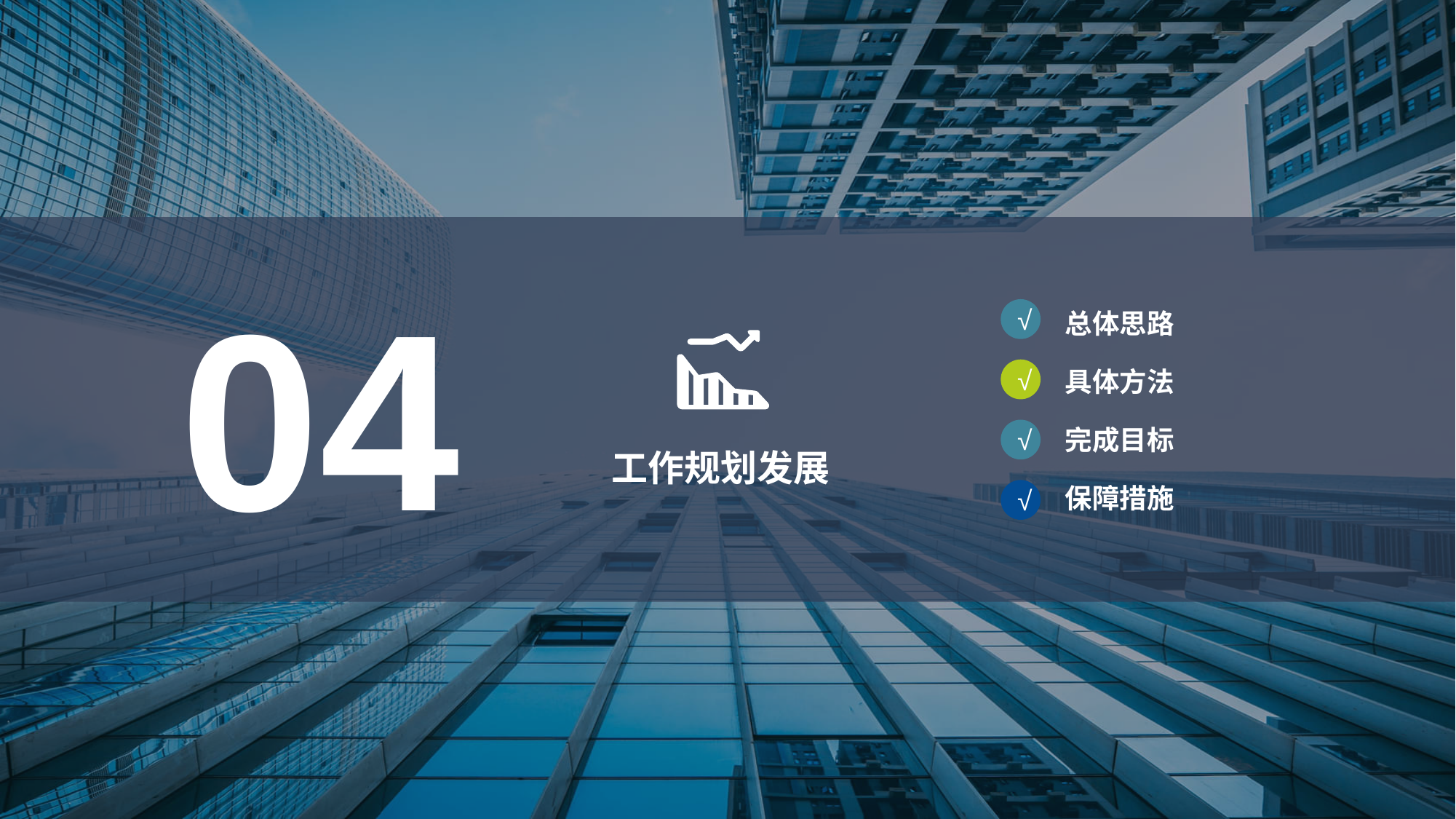

04
√
总体思路

具体方法
√
完成目标
√
工作规划发展
保障措施
√